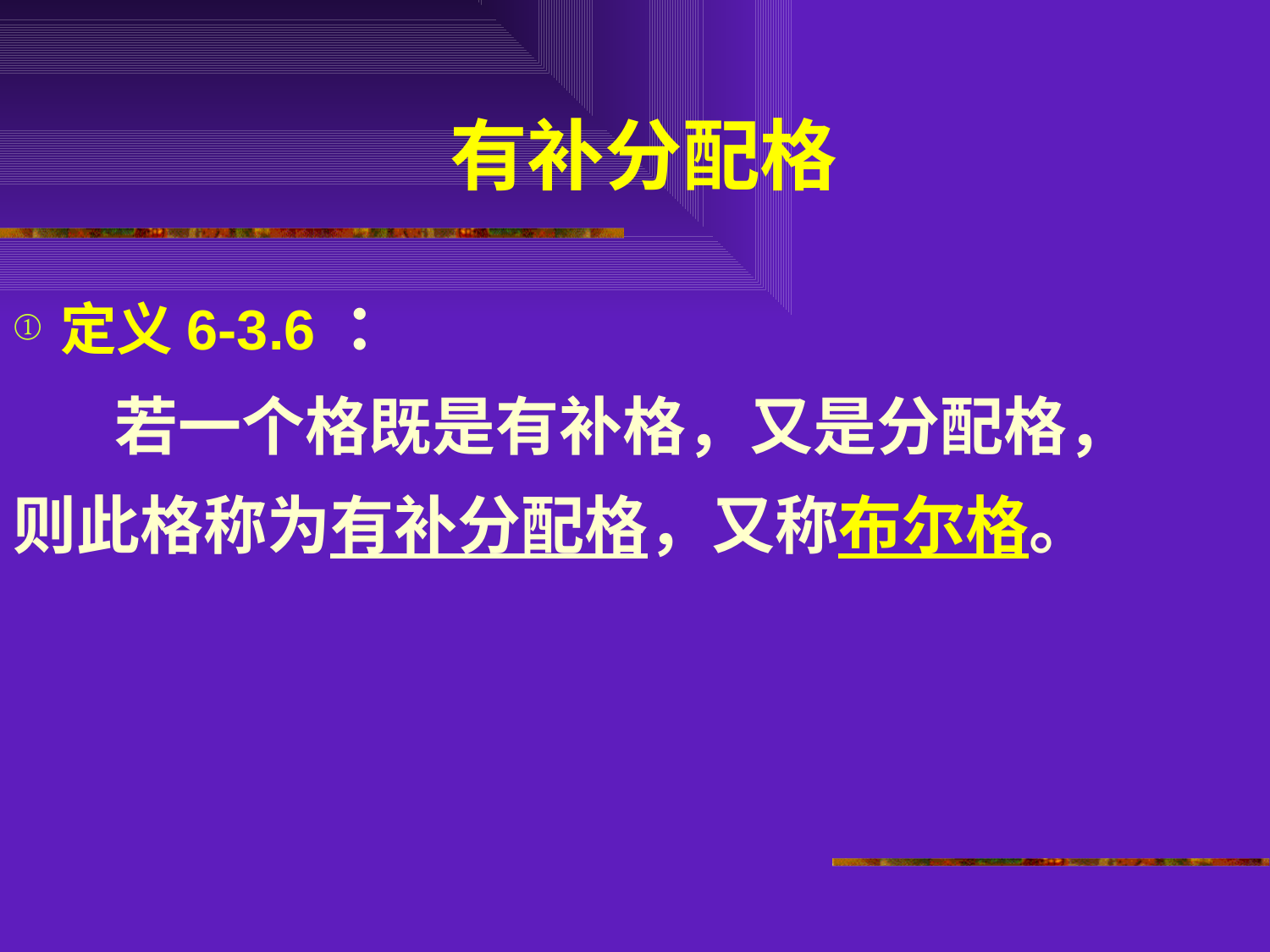

# 有补分配格
定义6-3.6 ：
      若一个格既是有补格，又是分配格，
则此格称为有补分配格，又称布尔格。